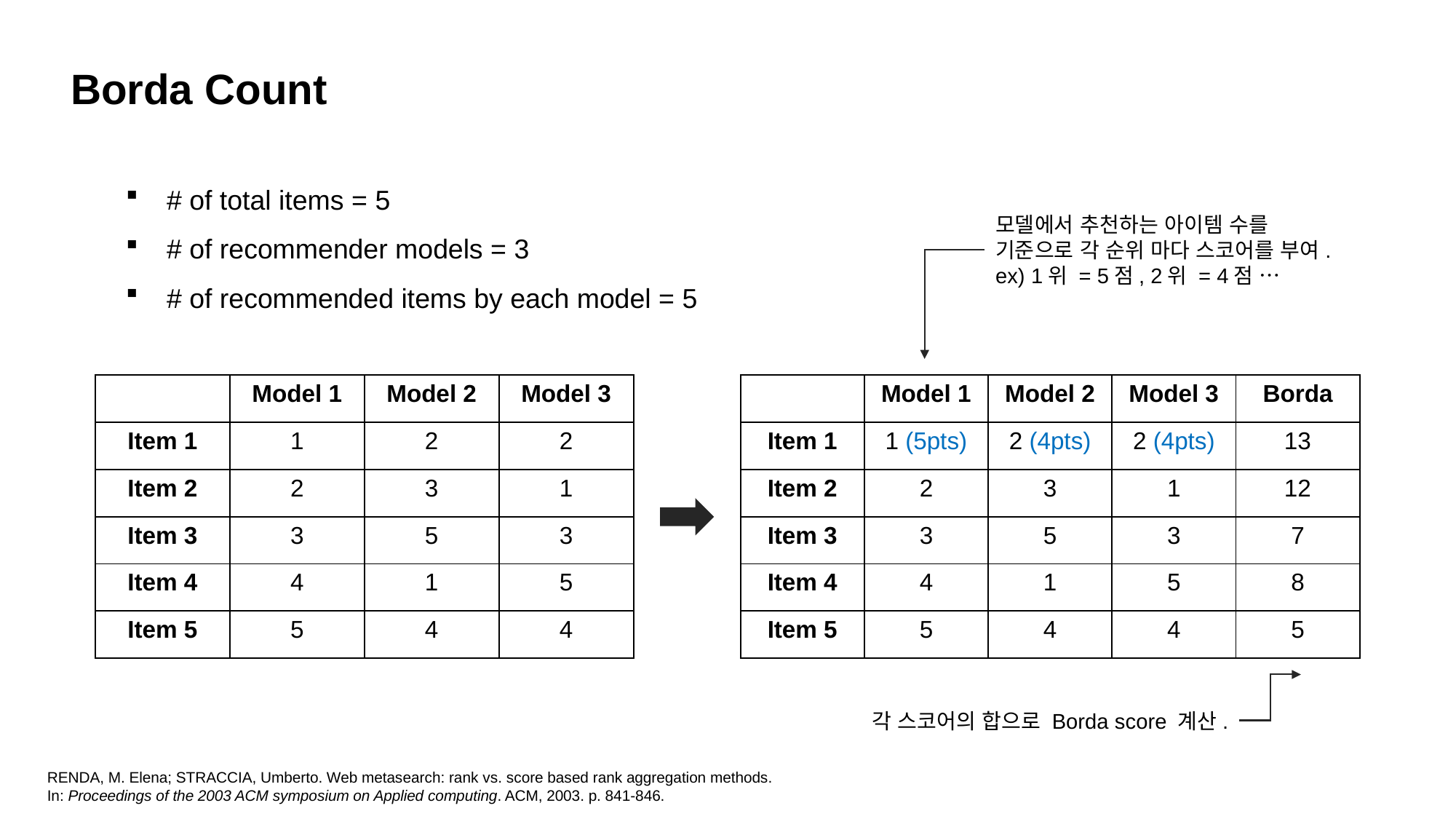

Borda Count
# of total items = 5
# of recommender models = 3
# of recommended items by each model = 5
모델에서 추천하는 아이템 수를 기준으로 각 순위 마다 스코어를 부여.
ex) 1위 = 5점, 2위 = 4점 …
|  | Model 1 | Model 2 | Model 3 | Borda |
| --- | --- | --- | --- | --- |
| Item 1 | 1 (5pts) | 2 (4pts) | 2 (4pts) | 13 |
| Item 2 | 2 | 3 | 1 | 12 |
| Item 3 | 3 | 5 | 3 | 7 |
| Item 4 | 4 | 1 | 5 | 8 |
| Item 5 | 5 | 4 | 4 | 5 |
|  | Model 1 | Model 2 | Model 3 |
| --- | --- | --- | --- |
| Item 1 | 1 | 2 | 2 |
| Item 2 | 2 | 3 | 1 |
| Item 3 | 3 | 5 | 3 |
| Item 4 | 4 | 1 | 5 |
| Item 5 | 5 | 4 | 4 |

각 스코어의 합으로 Borda score 계산.
RENDA, M. Elena; STRACCIA, Umberto. Web metasearch: rank vs. score based rank aggregation methods.
In: Proceedings of the 2003 ACM symposium on Applied computing. ACM, 2003. p. 841-846.